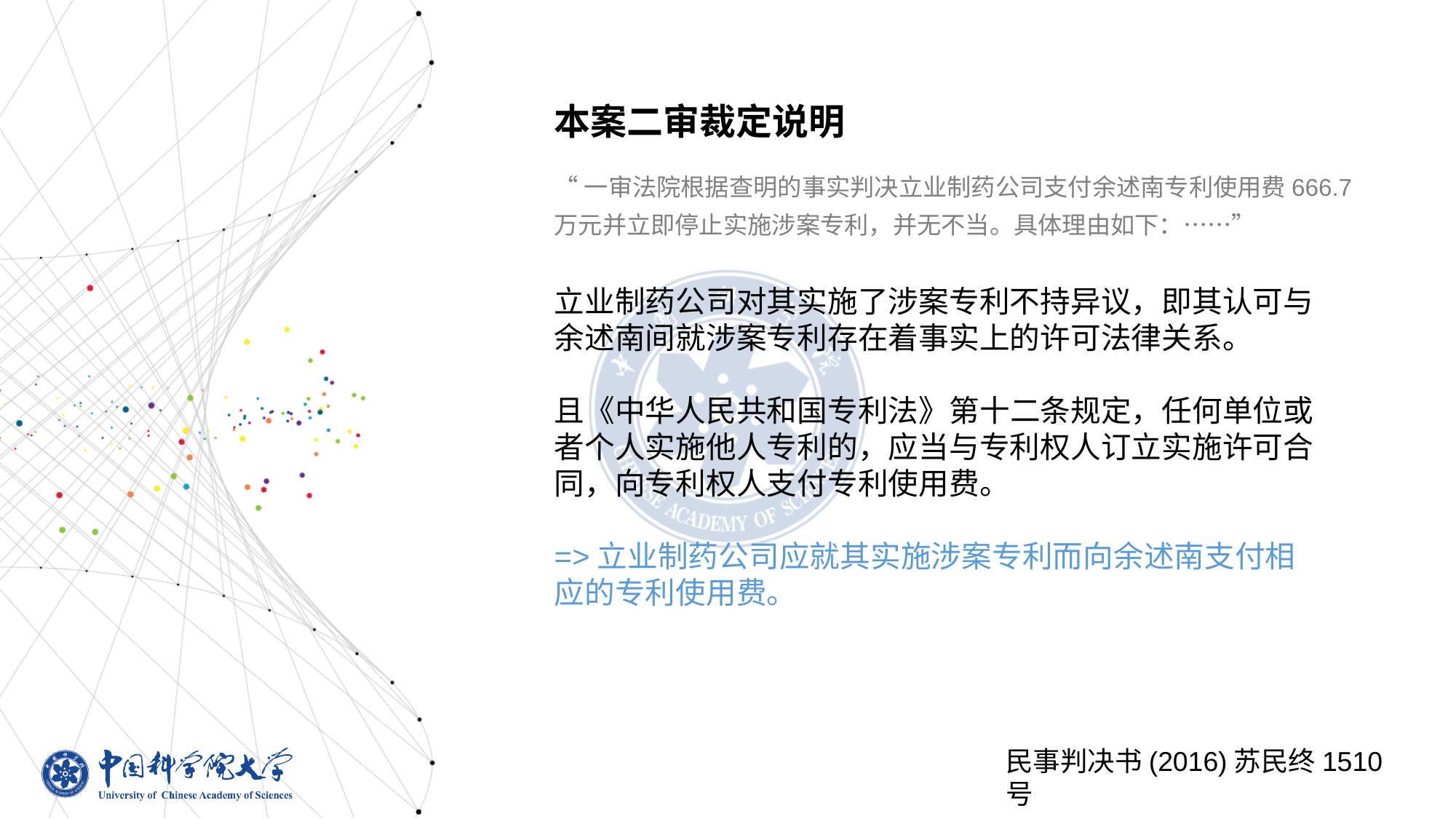

本案二审裁定说明
“一审法院根据查明的事实判决立业制药公司支付余述南专利使用费666.7万元并立即停止实施涉案专利，并无不当。具体理由如下：……”
立业制药公司对其实施了涉案专利不持异议，即其认可与余述南间就涉案专利存在着事实上的许可法律关系。

且《中华人民共和国专利法》第十二条规定，任何单位或者个人实施他人专利的，应当与专利权人订立实施许可合同，向专利权人支付专利使用费。

=>立业制药公司应就其实施涉案专利而向余述南支付相应的专利使用费。

民事判决书(2016)苏民终1510号